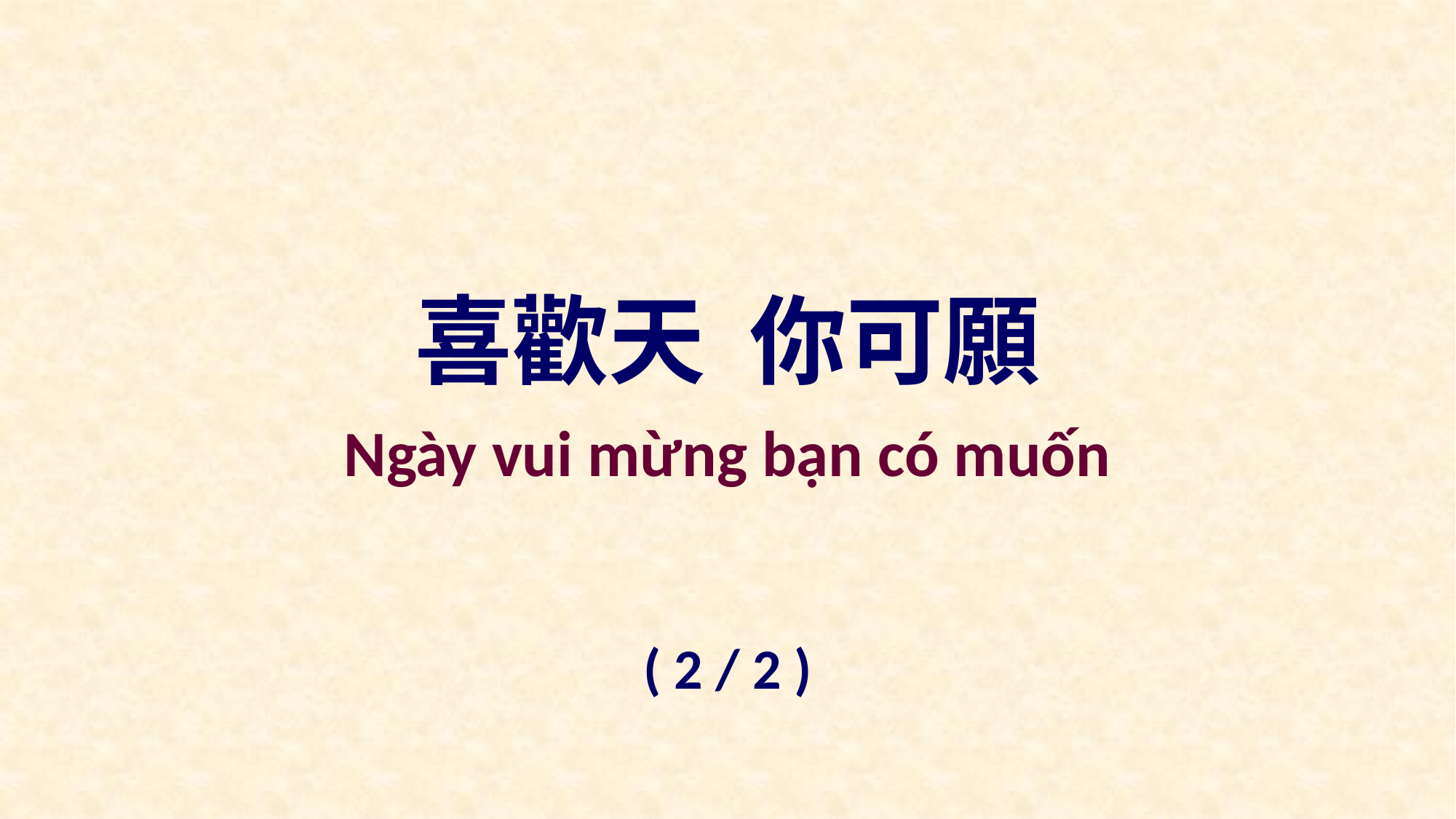

喜歡天  你可願
Ngày vui mừng bạn có muốn
( 2 / 2 )